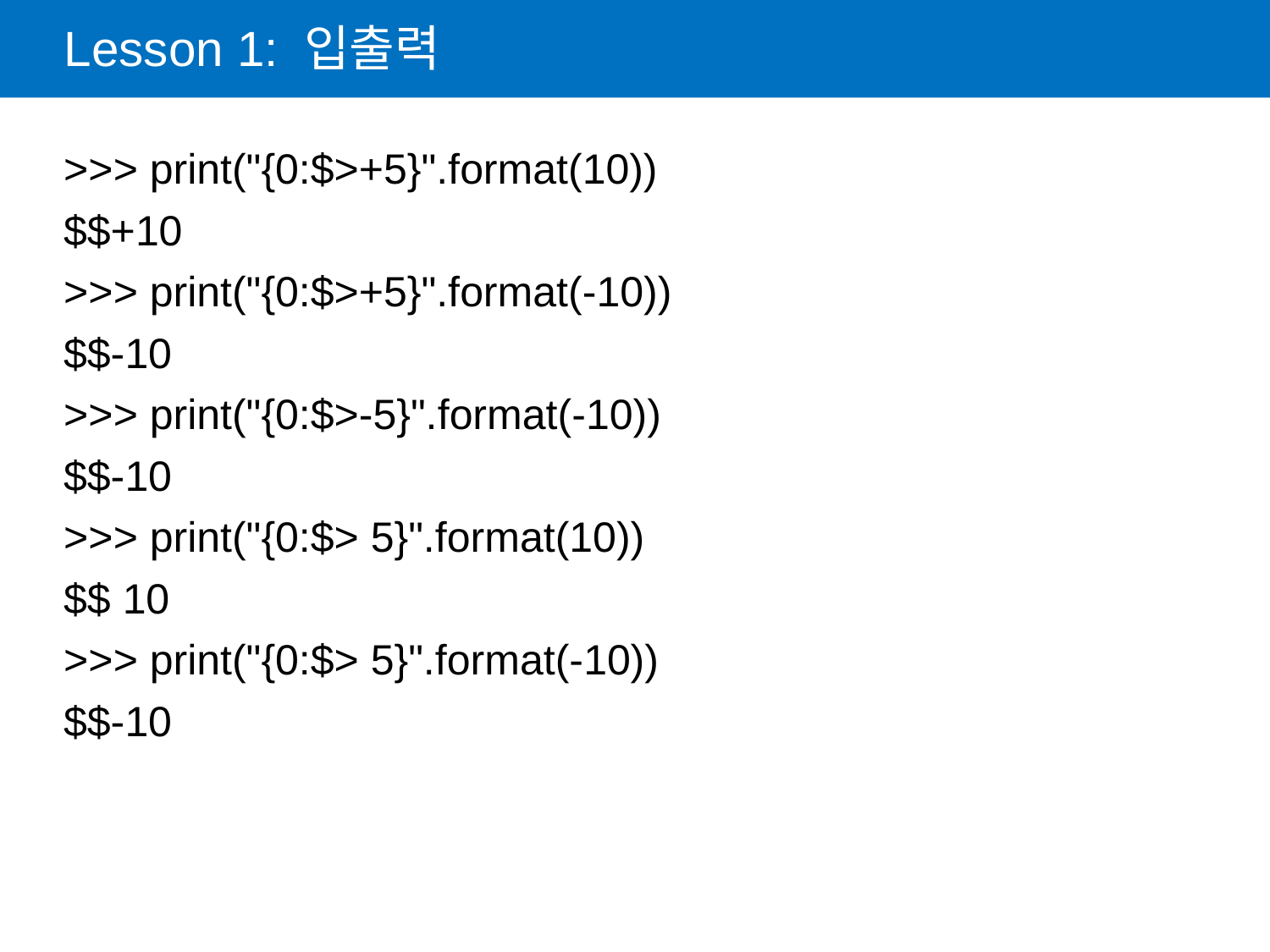

# Lesson 1: 입출력
>>> print("{0:$>+5}".format(10))
$$+10
>>> print("{0:$>+5}".format(-10))
$$-10
>>> print("{0:$>-5}".format(-10))
$$-10
>>> print("{0:$> 5}".format(10))
$$ 10
>>> print("{0:$> 5}".format(-10))
$$-10